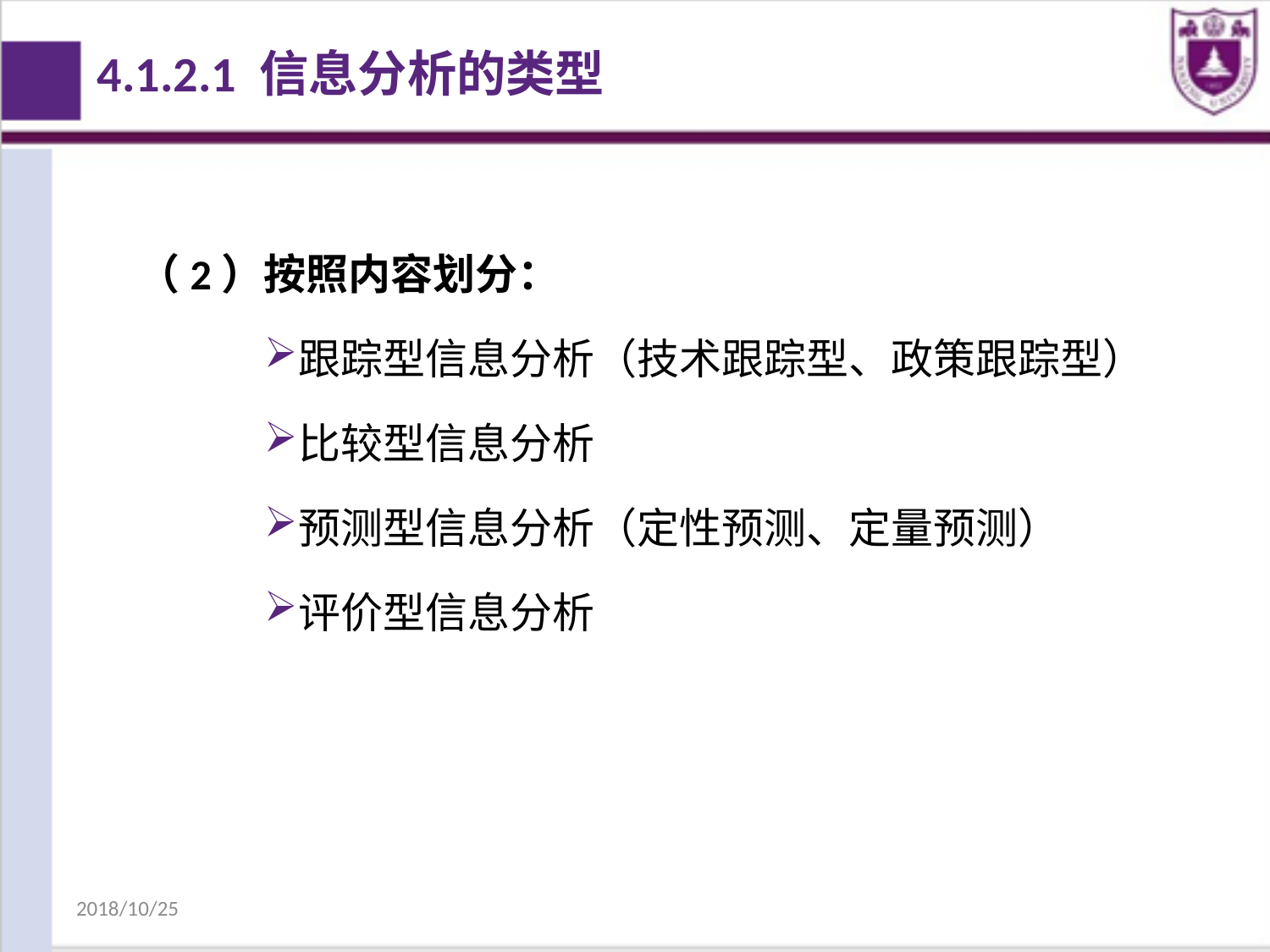

4.1.2.1 信息分析的类型
（2）按照内容划分：
跟踪型信息分析（技术跟踪型、政策跟踪型）
比较型信息分析
预测型信息分析（定性预测、定量预测）
评价型信息分析
2018/10/25